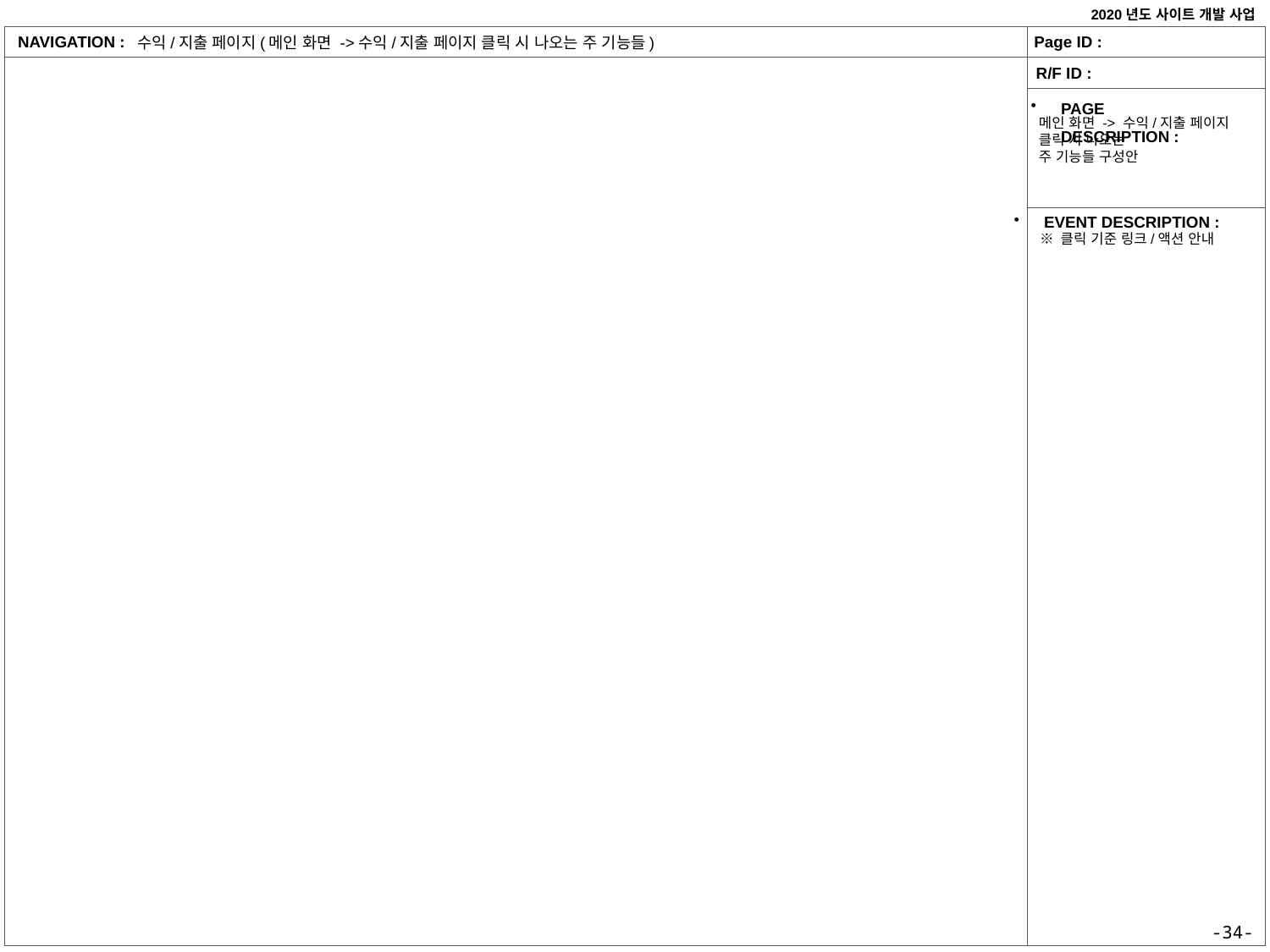

수익/지출 페이지(메인 화면 ->수익/지출 페이지 클릭 시 나오는 주 기능들)
메인 화면 -> 수익/지출 페이지 클릭 시 나오는
주 기능들 구성안
※ 클릭 기준 링크/액션 안내